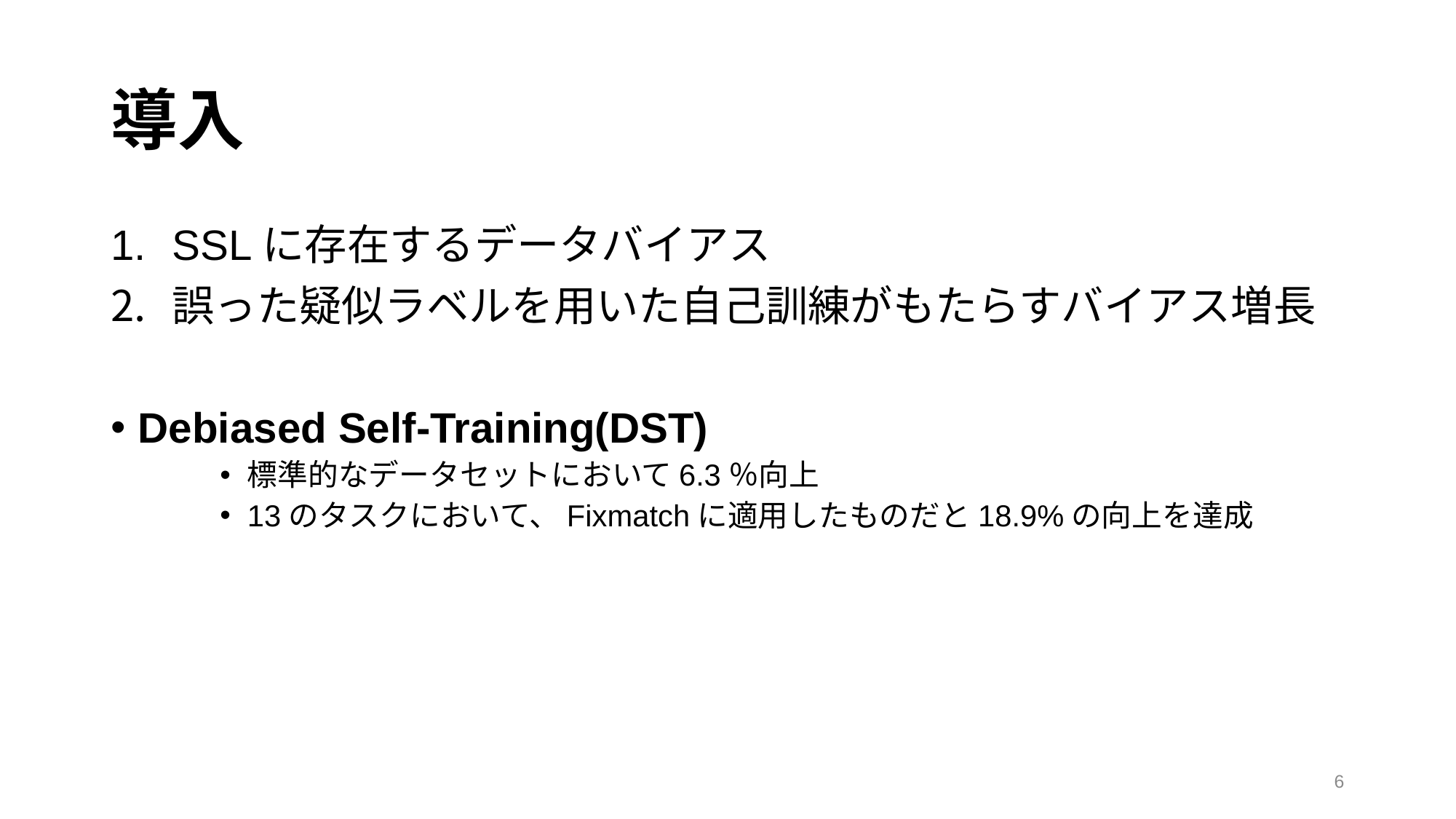

# 導入
SSLに存在するデータバイアス
誤った疑似ラベルを用いた自己訓練がもたらすバイアス増長

Debiased Self-Training(DST)
標準的なデータセットにおいて6.3％向上
13のタスクにおいて、Fixmatchに適用したものだと18.9%の向上を達成
6